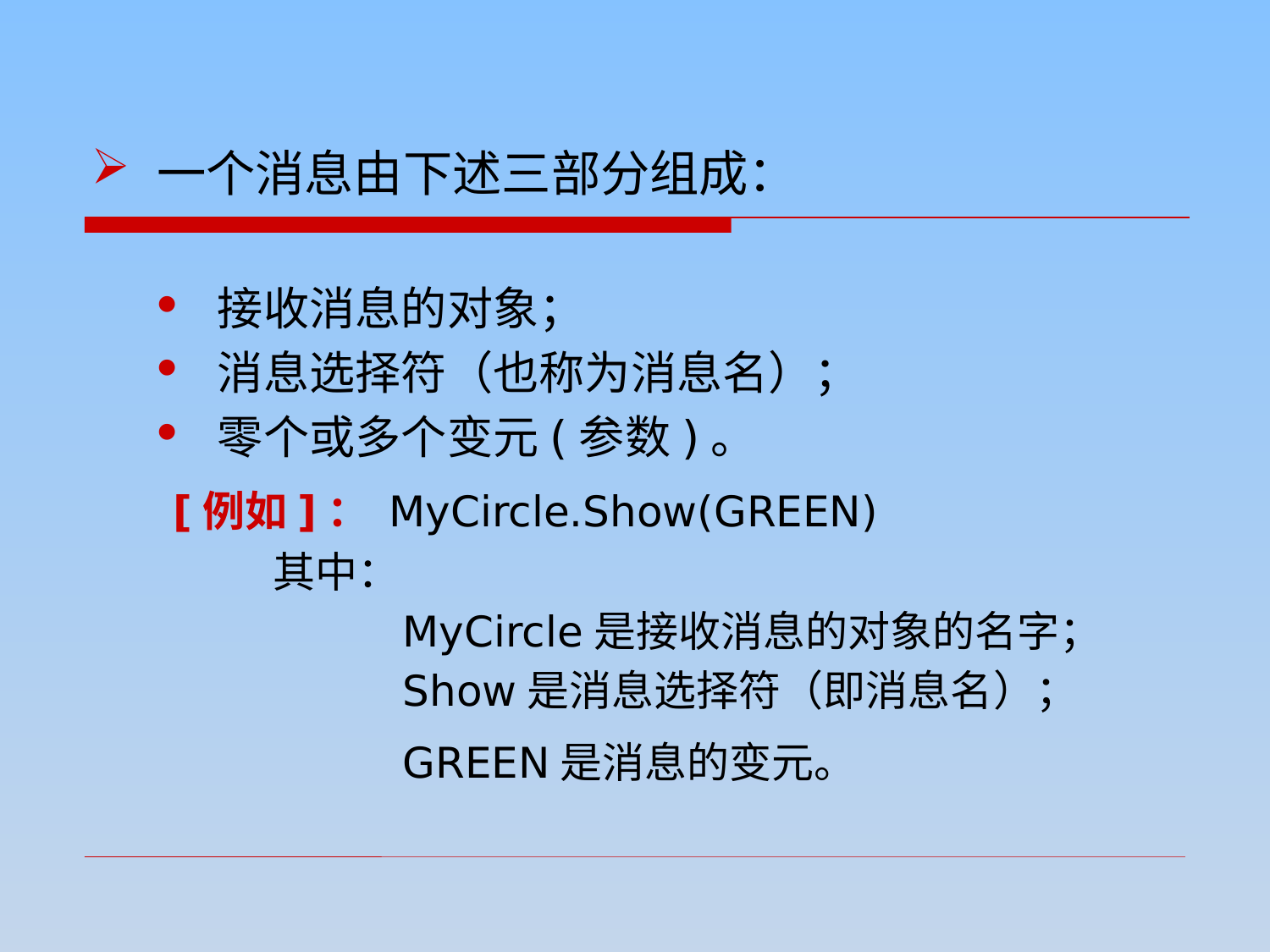

一个消息由下述三部分组成：

接收消息的对象；
消息选择符（也称为消息名）；
零个或多个变元(参数)。
 [例如]： MyCircle.Show(GREEN)
                  其中：
                       MyCircle是接收消息的对象的名字；
                       Show是消息选择符（即消息名）；
                       GREEN是消息的变元。